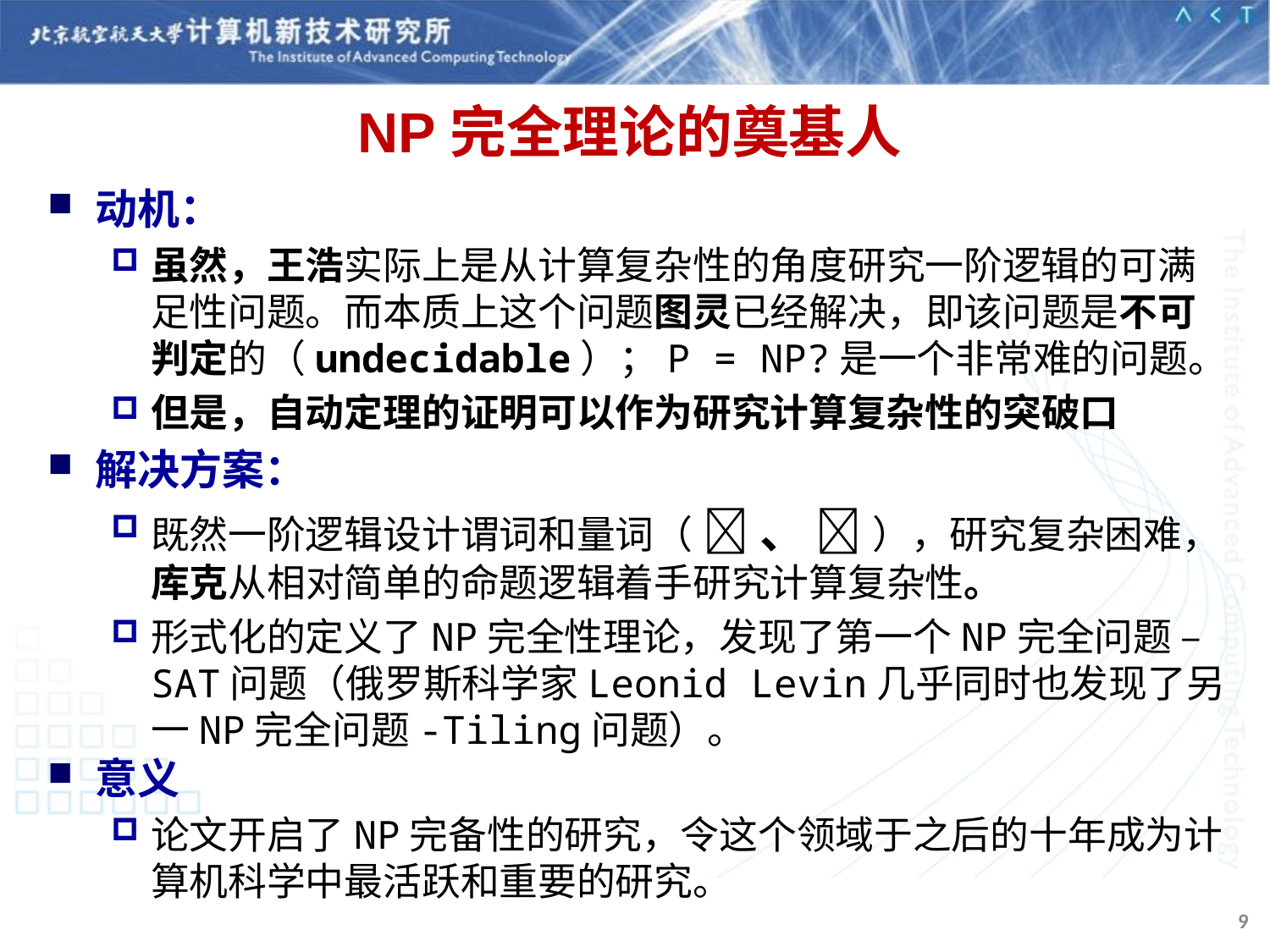

# NP完全理论的奠基人
动机：
虽然，王浩实际上是从计算复杂性的角度研究一阶逻辑的可满足性问题。而本质上这个问题图灵已经解决，即该问题是不可判定的（undecidable）；P = NP?是一个非常难的问题。
但是，自动定理的证明可以作为研究计算复杂性的突破口
解决方案：
既然一阶逻辑设计谓词和量词（ ∃ 、 ∀ ），研究复杂困难，库克从相对简单的命题逻辑着手研究计算复杂性。
形式化的定义了NP完全性理论，发现了第一个NP完全问题 – SAT问题（俄罗斯科学家Leonid Levin几乎同时也发现了另一NP完全问题-Tiling问题）。
意义
论文开启了NP完备性的研究，令这个领域于之后的十年成为计算机科学中最活跃和重要的研究。
9